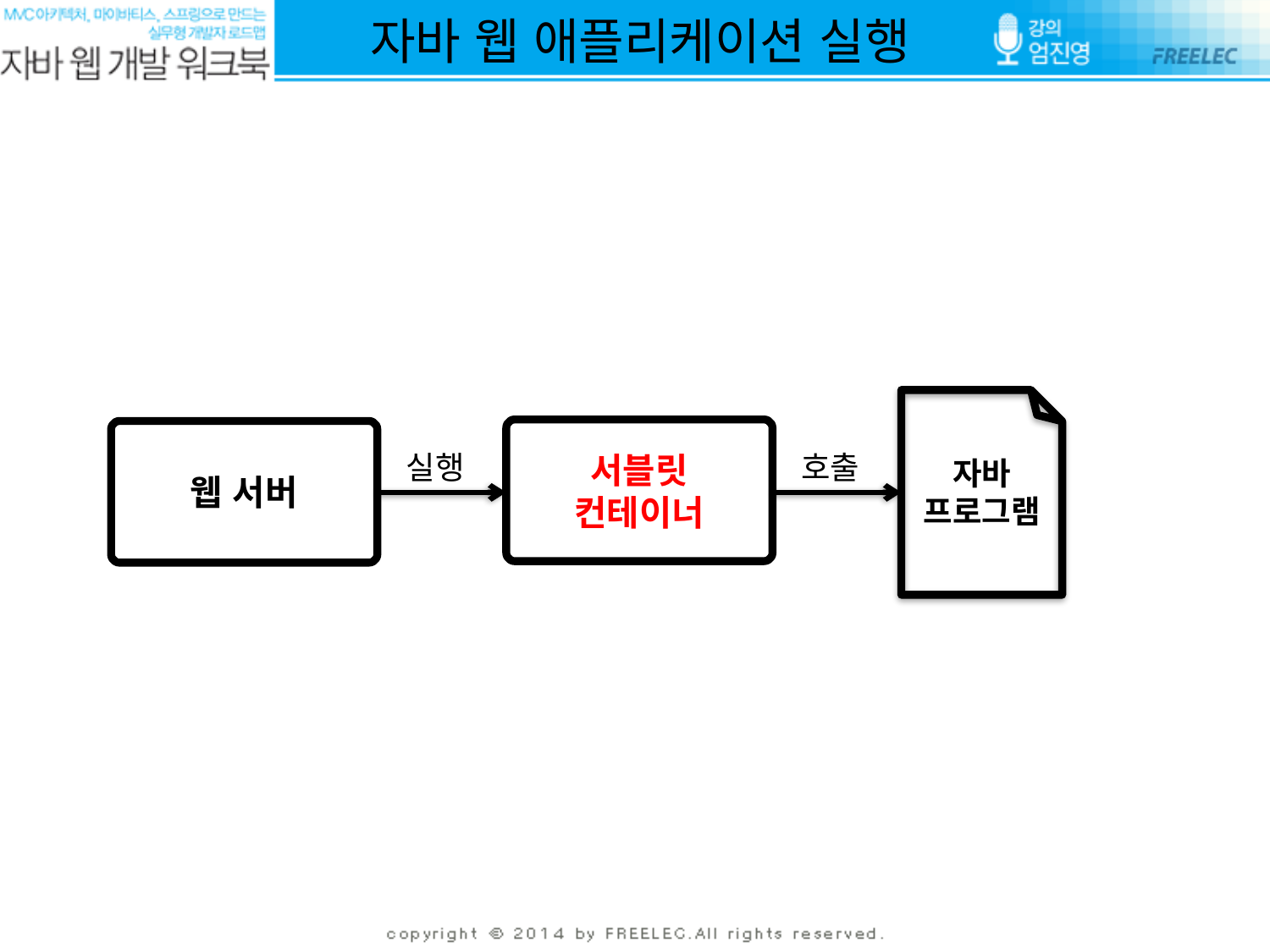

자바 웹 애플리케이션 실행

자바
프로그램
서블릿
컨테이너
웹 서버
실행
호출